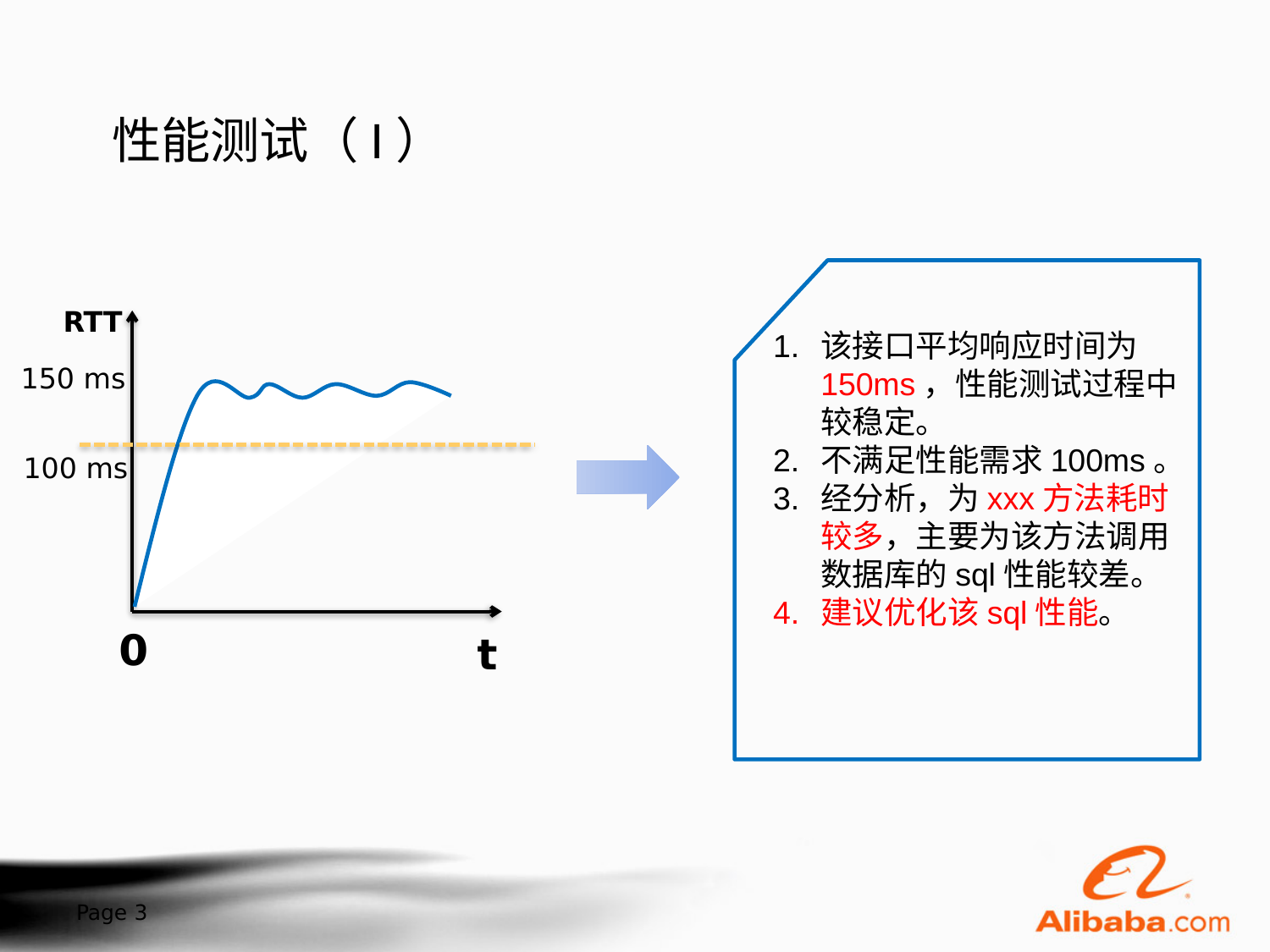

# 性能测试（I）

该接口平均响应时间为150ms，性能测试过程中较稳定。
不满足性能需求100ms。
经分析，为xxx方法耗时较多，主要为该方法调用数据库的sql性能较差。
建议优化该sql性能。
RTT

150 ms

100 ms
0
t

Page 3